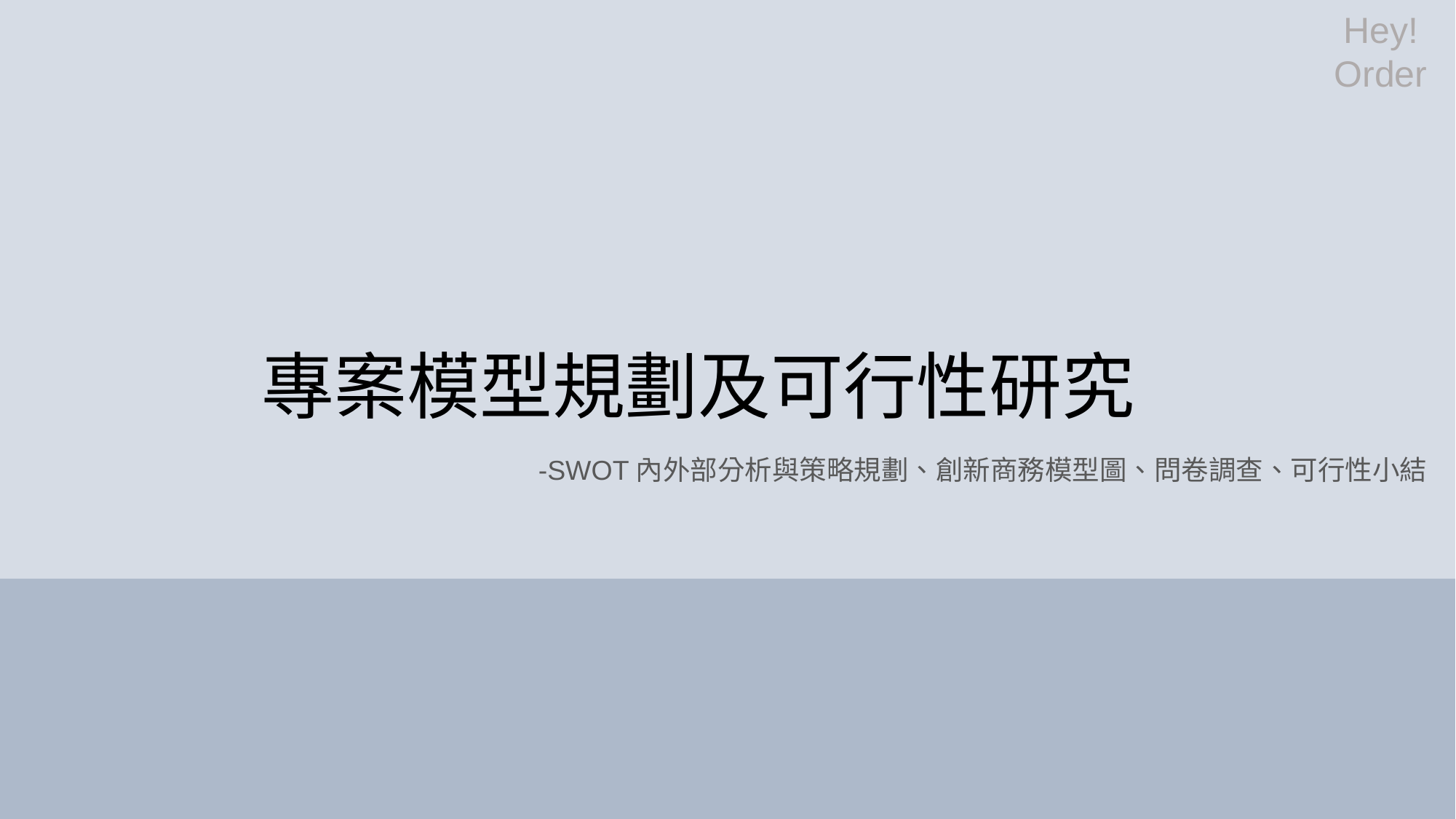

Hey!
Order

專案模型規劃及可行性研究

-SWOT內外部分析與策略規劃、創新商務模型圖、問卷調查、可行性小結